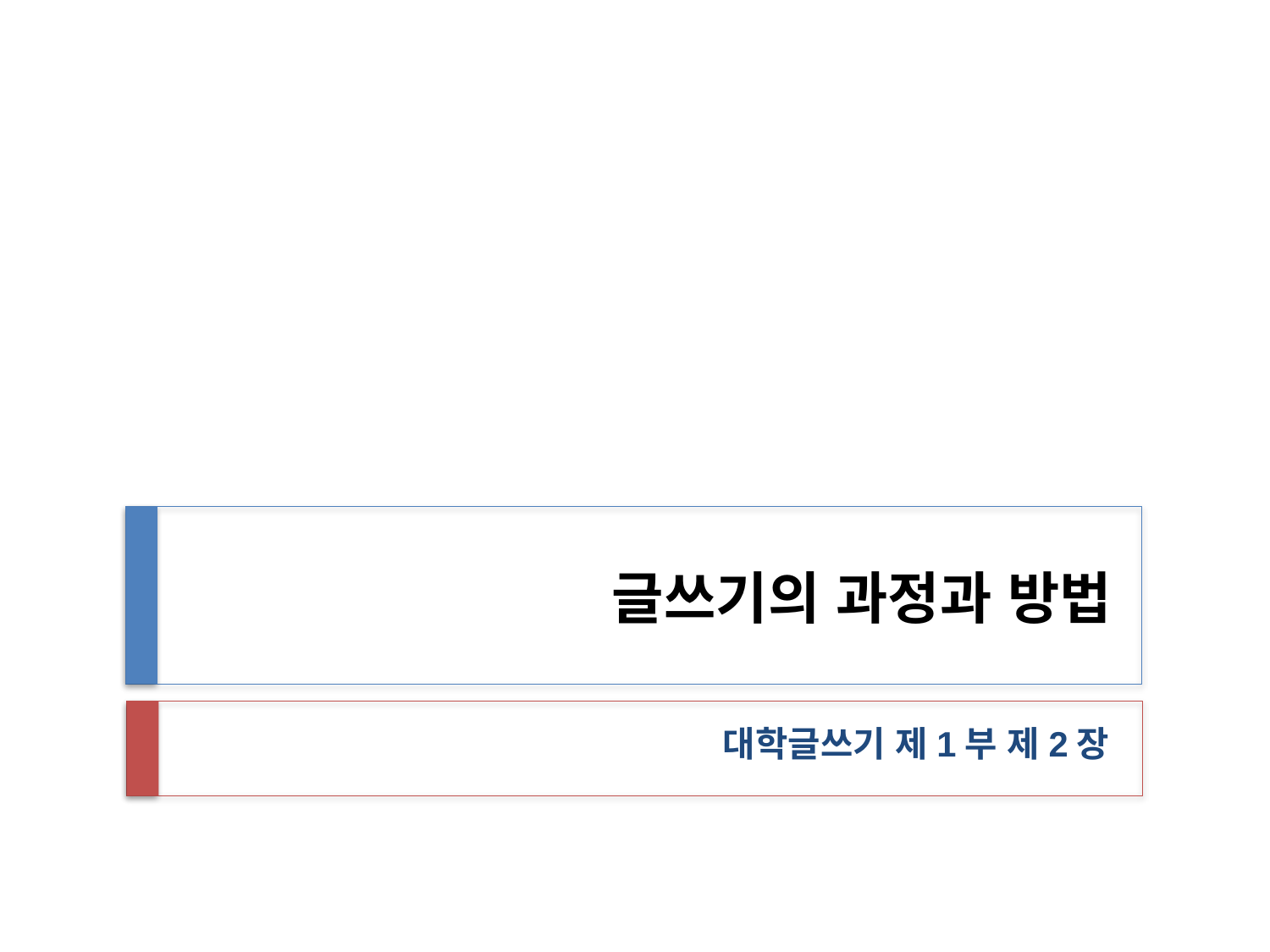

# 글쓰기의 과정과 방법
대학글쓰기 제1부 제2장